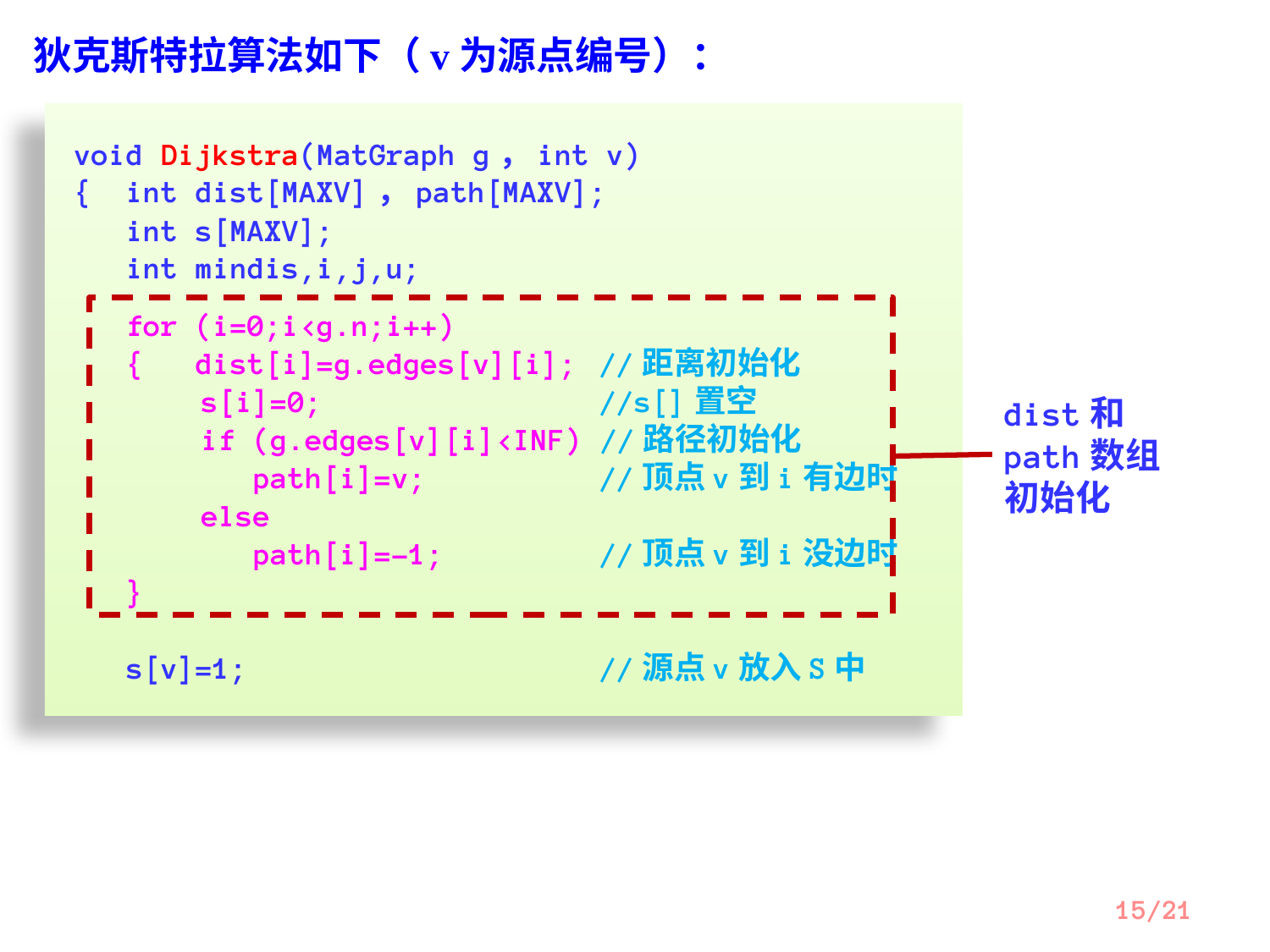

狄克斯特拉算法如下（v为源点编号）：
void Dijkstra(MatGraph g，int v)
{  int dist[MAXV]，path[MAXV];
   int s[MAXV];
   int mindis,i,j,u;
   for (i=0;i<g.n;i++)
   {   dist[i]=g.edges[v][i];	 //距离初始化
	s[i]=0;			 //s[]置空
	if (g.edges[v][i]<INF) //路径初始化
	   path[i]=v;		 //顶点v到i有边时
	else
	   path[i]=-1;		 //顶点v到i没边时
   }
   s[v]=1;	 		 //源点v放入S中

dist和path数组初始化
15/21